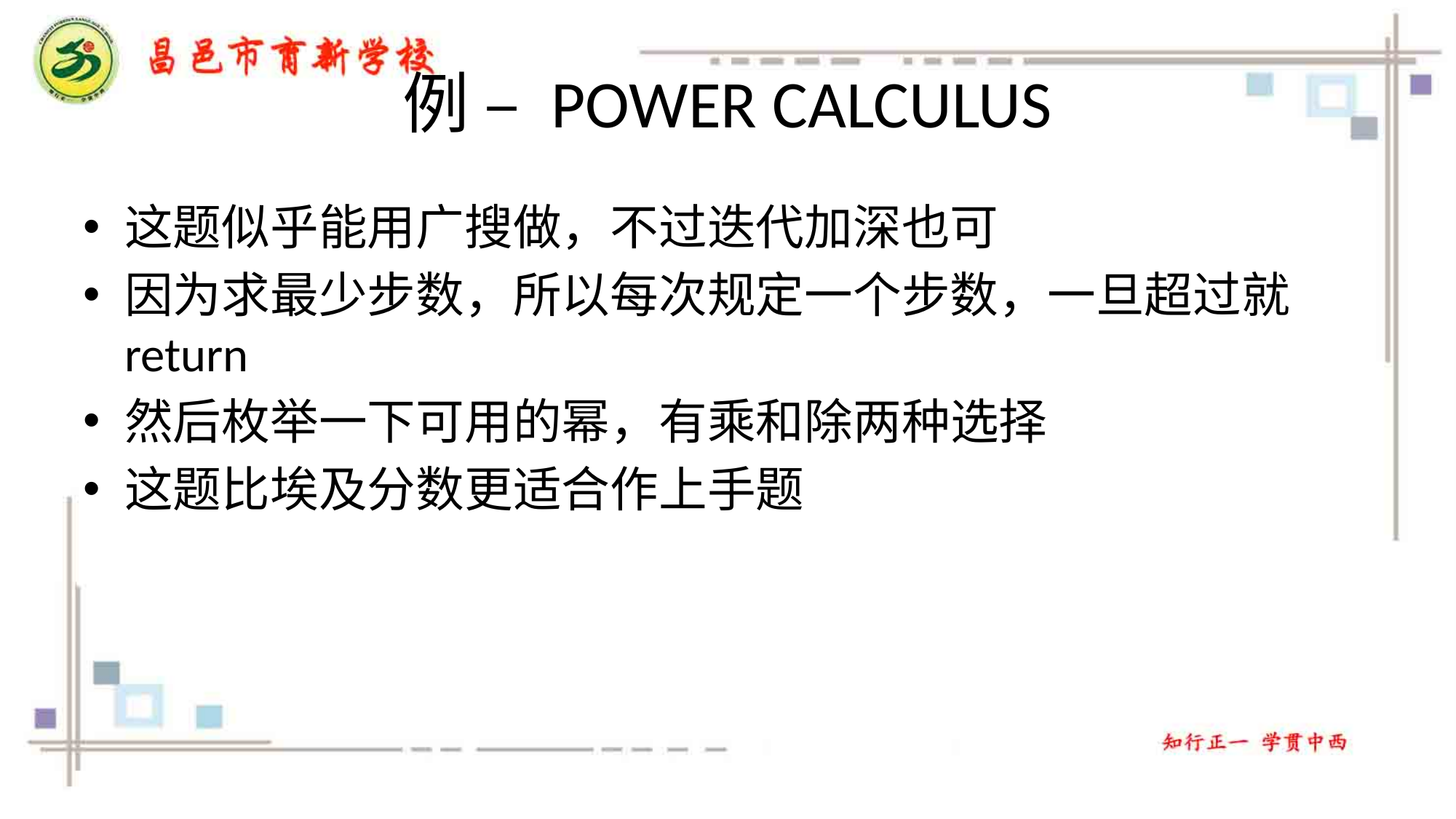

# 例 – POWER CALCULUS
这题似乎能用广搜做，不过迭代加深也可
因为求最少步数，所以每次规定一个步数，一旦超过就return
然后枚举一下可用的幂，有乘和除两种选择
这题比埃及分数更适合作上手题